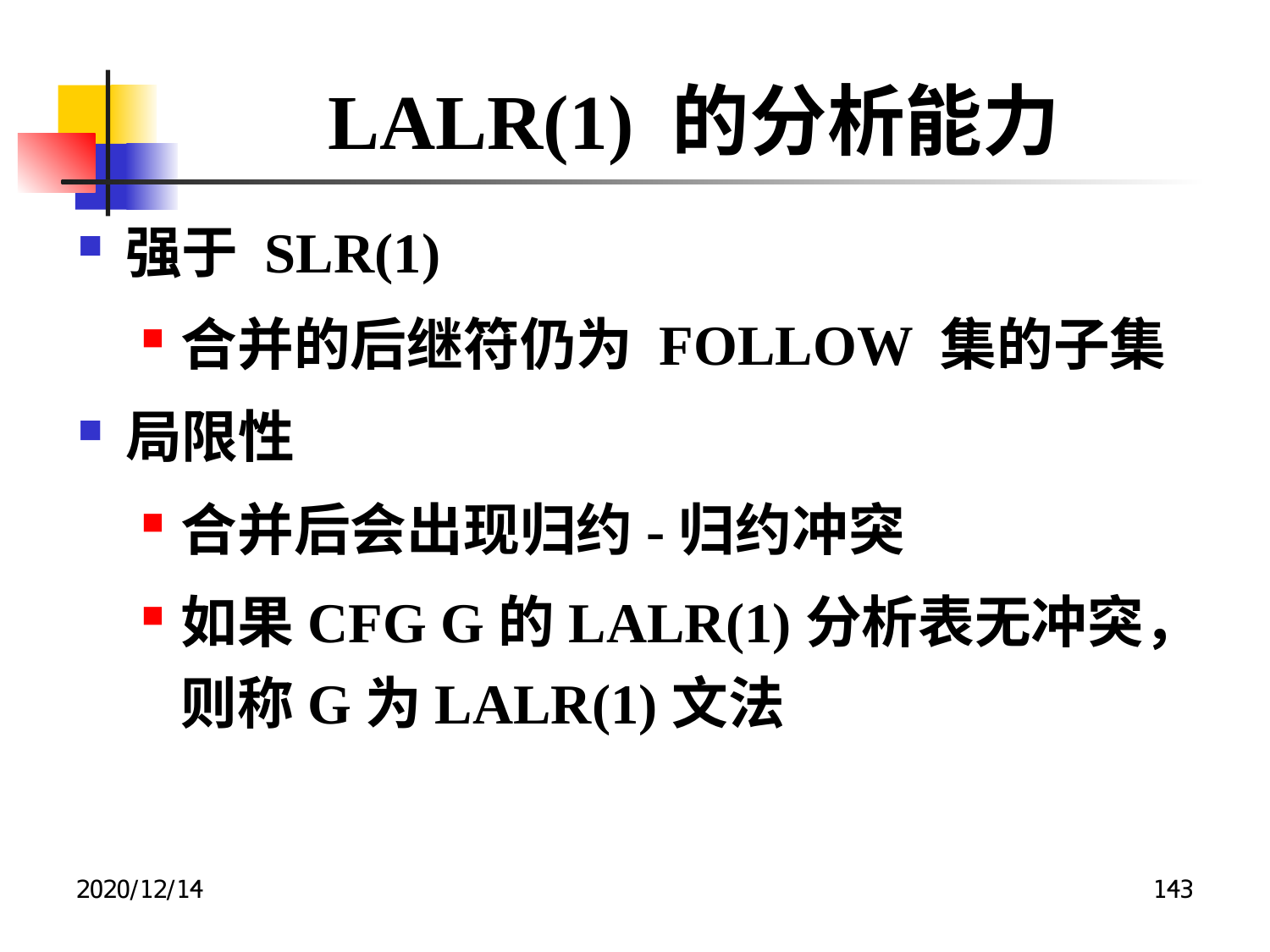

LALR(1) 的分析能力
强于 SLR(1)
合并的后继符仍为 FOLLOW 集的子集
局限性
合并后会出现归约-归约冲突
如果CFG G的LALR(1)分析表无冲突，则称G为LALR(1)文法
2020/12/14
143